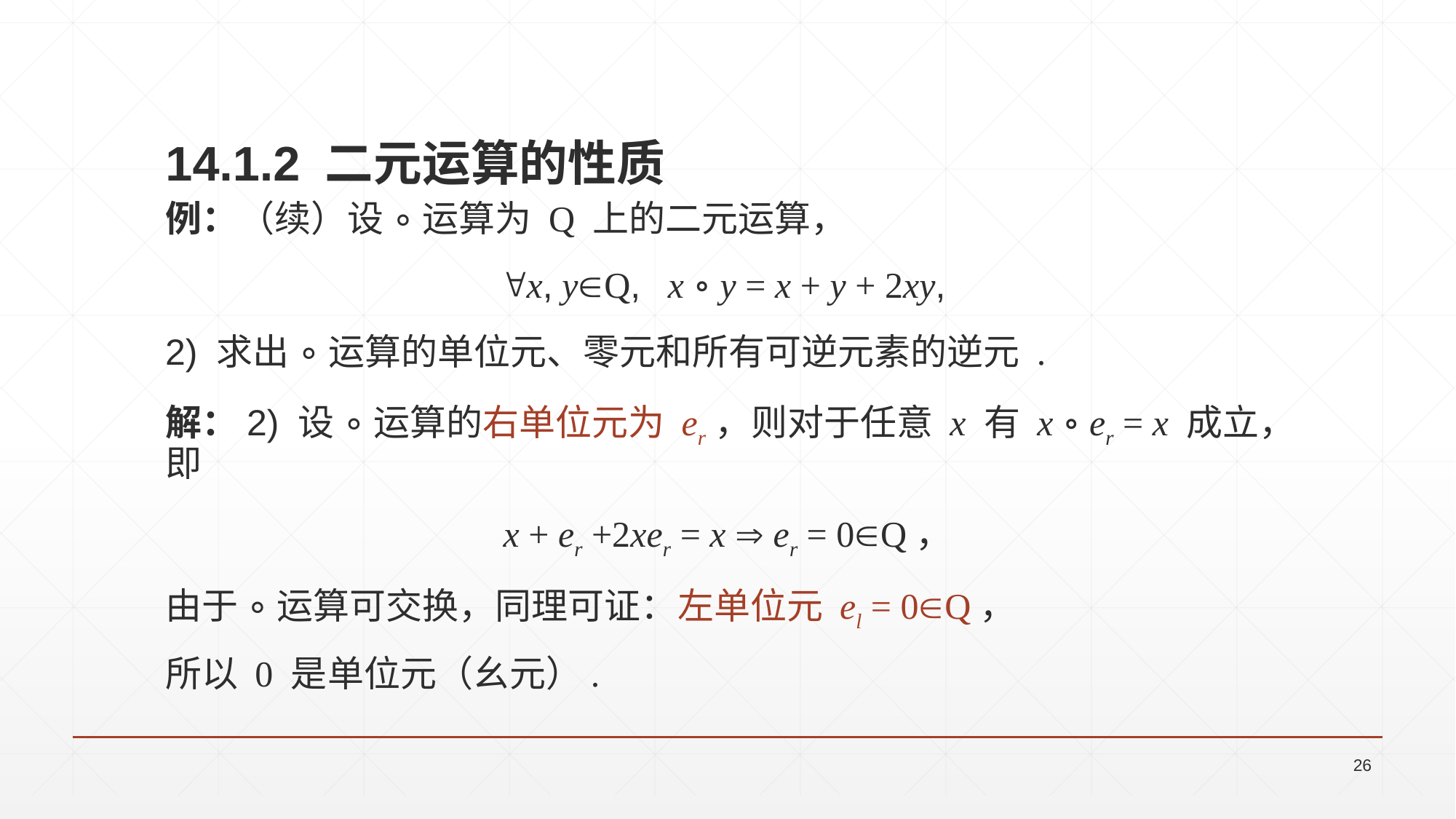

14.1.2 二元运算的性质
例：（续）设 ∘ 运算为 Q 上的二元运算，
∀x, y∈Q,   x ∘ y = x + y + 2xy,
2) 求出 ∘ 运算的单位元、零元和所有可逆元素的逆元 .
解：2) 设 ∘ 运算的右单位元为 er，则对于任意 x 有 x ∘ er = x 成立，即
x + er +2xer = x ⇒ er = 0∈Q，
由于 ∘ 运算可交换，同理可证：左单位元 el = 0∈Q，
所以 0 是单位元（幺元）.

26